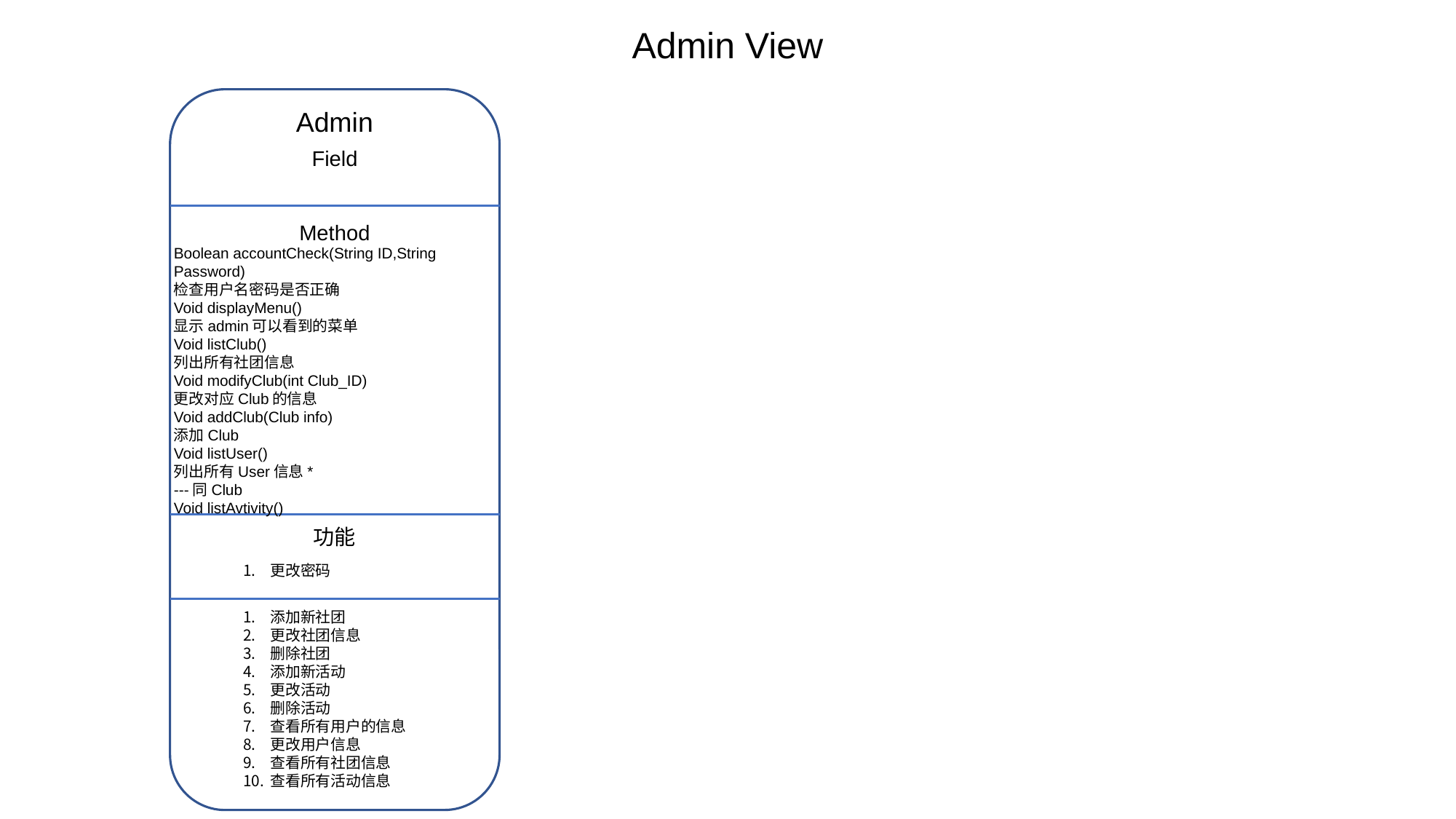

Admin View

Admin
Field
Method
Boolean accountCheck(String ID,String Password)
检查用户名密码是否正确
Void displayMenu()
显示admin可以看到的菜单
Void listClub()
列出所有社团信息
Void modifyClub(int Club_ID)
更改对应Club的信息
Void addClub(Club info)
添加Club
Void listUser()
列出所有User信息*
---同Club
Void listAvtivity()

功能
更改密码
添加新社团
更改社团信息
删除社团
添加新活动
更改活动
删除活动
查看所有用户的信息
更改用户信息
查看所有社团信息
查看所有活动信息